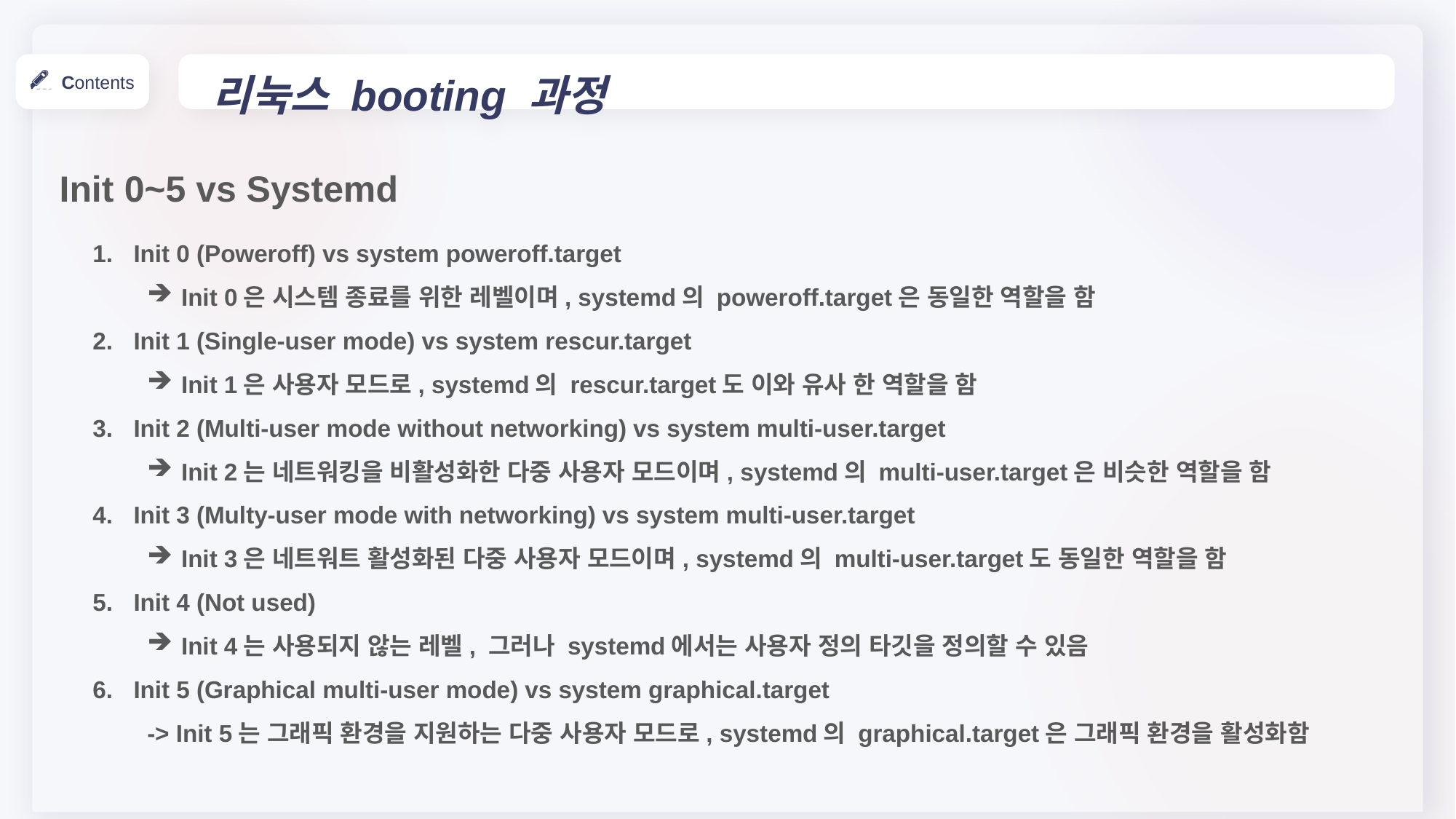

리눅스 booting 과정
Contents

Init 0~5 vs Systemd
Init 0 (Poweroff) vs system poweroff.target
Init 0은 시스템 종료를 위한 레벨이며, systemd의 poweroff.target은 동일한 역할을 함
Init 1 (Single-user mode) vs system rescur.target
Init 1은 사용자 모드로, systemd의 rescur.target도 이와 유사 한 역할을 함
Init 2 (Multi-user mode without networking) vs system multi-user.target
Init 2는 네트워킹을 비활성화한 다중 사용자 모드이며, systemd의 multi-user.target은 비슷한 역할을 함
Init 3 (Multy-user mode with networking) vs system multi-user.target
Init 3은 네트워트 활성화된 다중 사용자 모드이며, systemd의 multi-user.target도 동일한 역할을 함
Init 4 (Not used)
Init 4는 사용되지 않는 레벨, 그러나 systemd에서는 사용자 정의 타깃을 정의할 수 있음
Init 5 (Graphical multi-user mode) vs system graphical.target
-> Init 5는 그래픽 환경을 지원하는 다중 사용자 모드로, systemd의 graphical.target은 그래픽 환경을 활성화함